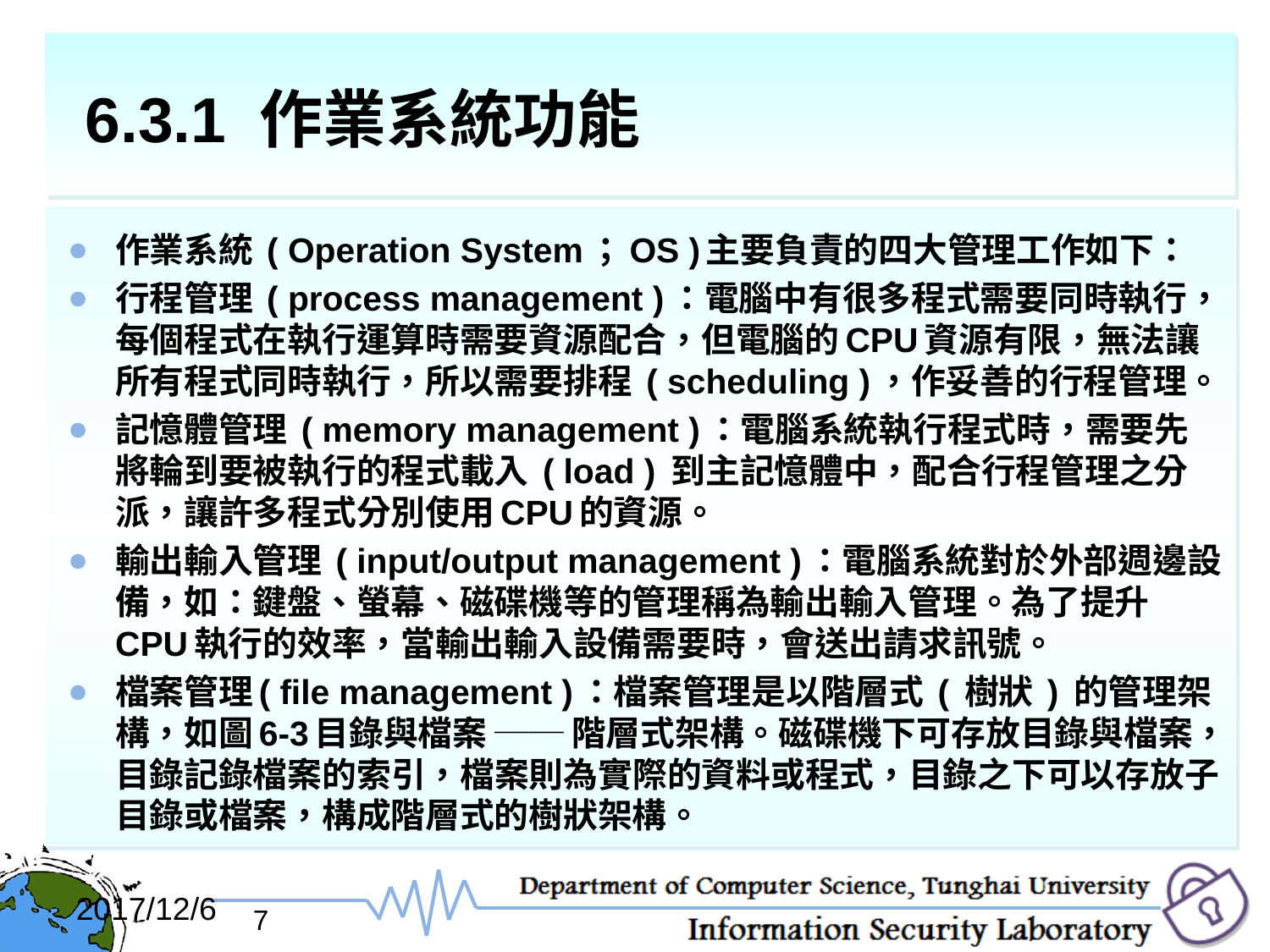

# 6.3.1 作業系統功能
作業系統 ( Operation System；OS )主要負責的四大管理工作如下：
行程管理 ( process management )：電腦中有很多程式需要同時執行，每個程式在執行運算時需要資源配合，但電腦的CPU資源有限，無法讓所有程式同時執行，所以需要排程 ( scheduling )，作妥善的行程管理。
記憶體管理 ( memory management )：電腦系統執行程式時，需要先將輪到要被執行的程式載入 ( load ) 到主記憶體中，配合行程管理之分派，讓許多程式分別使用CPU的資源。
輸出輸入管理 ( input/output management )：電腦系統對於外部週邊設備，如：鍵盤、螢幕、磁碟機等的管理稱為輸出輸入管理。為了提升CPU執行的效率，當輸出輸入設備需要時，會送出請求訊號。
檔案管理( file management )：檔案管理是以階層式 ( 樹狀 ) 的管理架構，如圖6-3目錄與檔案 ── 階層式架構。磁碟機下可存放目錄與檔案，目錄記錄檔案的索引，檔案則為實際的資料或程式，目錄之下可以存放子目錄或檔案，構成階層式的樹狀架構。
2017/12/6
7